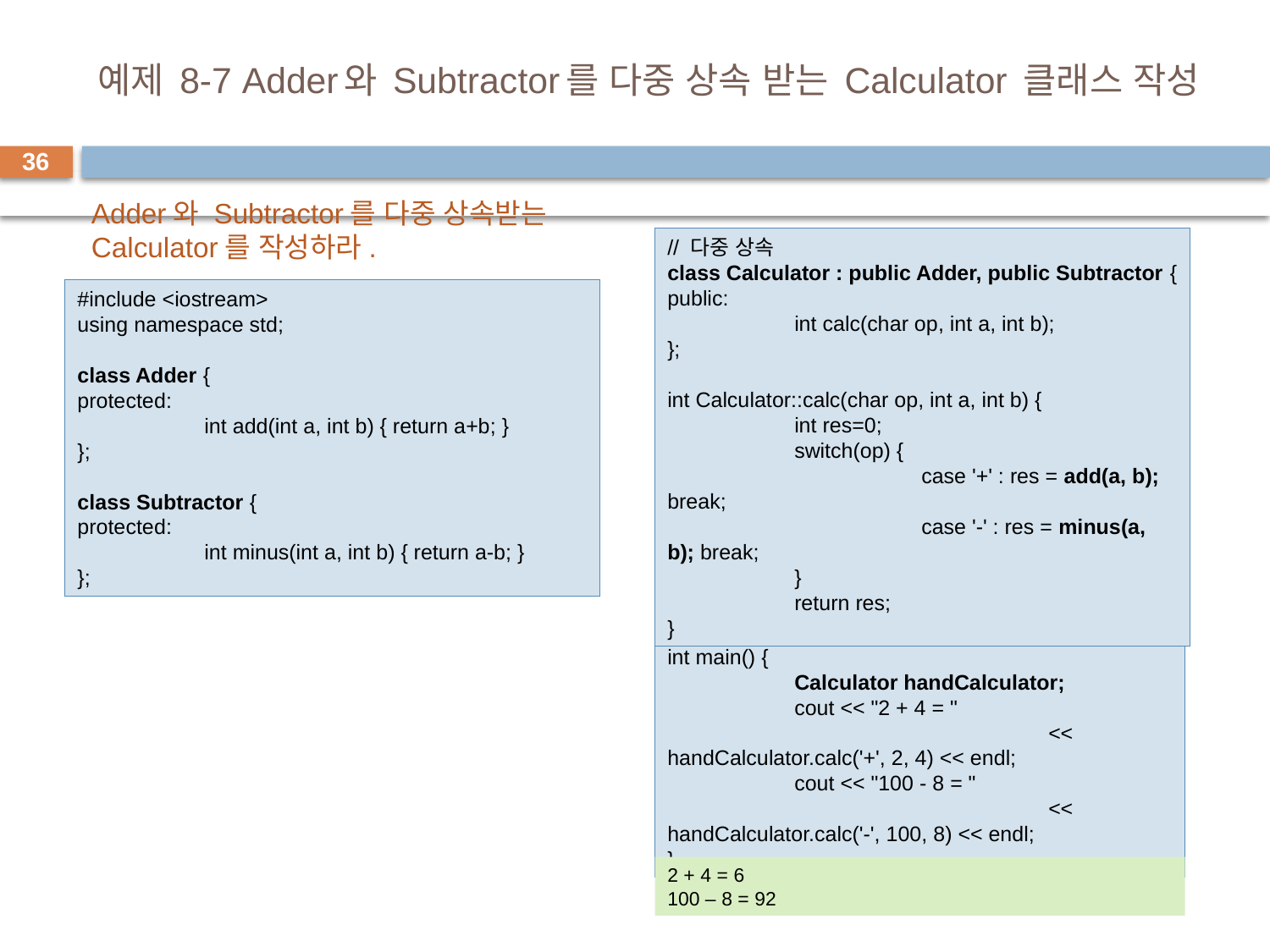

# 예제 8-7 Adder와 Subtractor를 다중 상속 받는 Calculator 클래스 작성
36
Adder와 Subtractor를 다중 상속받는
Calculator를 작성하라.
// 다중 상속
class Calculator : public Adder, public Subtractor {
public:
	int calc(char op, int a, int b);
};

int Calculator::calc(char op, int a, int b) {
	int res=0;
	switch(op) {
		case '+' : res = add(a, b); break;
		case '-' : res = minus(a, b); break;
	}
	return res;
}
#include <iostream>
using namespace std;

class Adder {
protected:
	int add(int a, int b) { return a+b; }
};

class Subtractor {
protected:
	int minus(int a, int b) { return a-b; }
};
int main() {
	Calculator handCalculator;
	cout << "2 + 4 = "
			<< handCalculator.calc('+', 2, 4) << endl;
	cout << "100 - 8 = "
			<< handCalculator.calc('-', 100, 8) << endl;
}
2 + 4 = 6
100 – 8 = 92